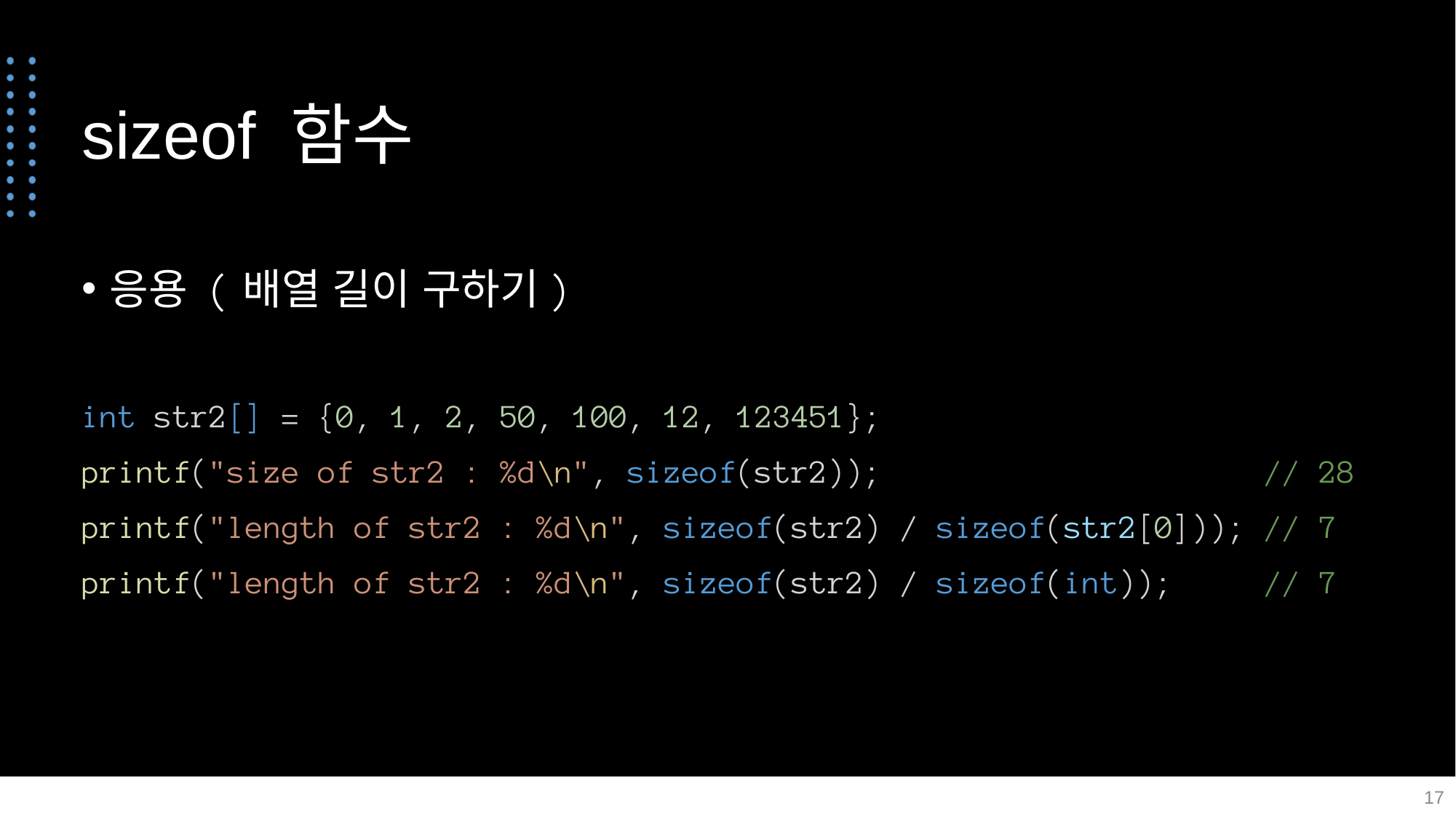

# sizeof 함수
응용 (배열 길이 구하기)

int str2[] = {0, 1, 2, 50, 100, 12, 123451};
printf("size of str2 : %d\n", sizeof(str2));                     // 28
printf("length of str2 : %d\n", sizeof(str2) / sizeof(str2[0])); // 7
printf("length of str2 : %d\n", sizeof(str2) / sizeof(int));     // 7

17